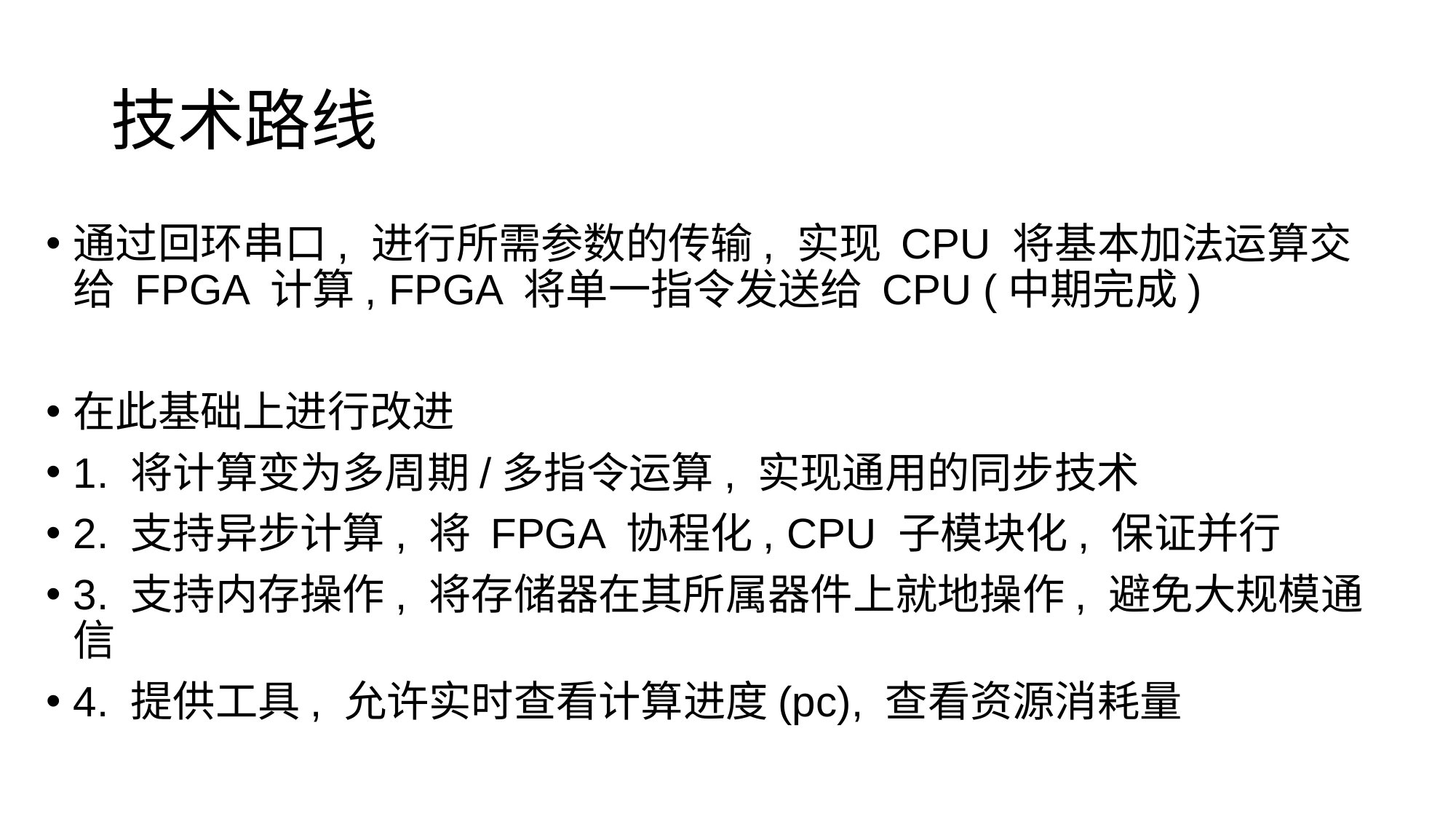

# 技术路线
通过回环串口, 进行所需参数的传输, 实现 CPU 将基本加法运算交给 FPGA 计算, FPGA 将单一指令发送给 CPU (中期完成)

在此基础上进行改进
1. 将计算变为多周期/多指令运算, 实现通用的同步技术
2. 支持异步计算, 将 FPGA 协程化, CPU 子模块化, 保证并行
3. 支持内存操作, 将存储器在其所属器件上就地操作, 避免大规模通信
4. 提供工具, 允许实时查看计算进度(pc), 查看资源消耗量